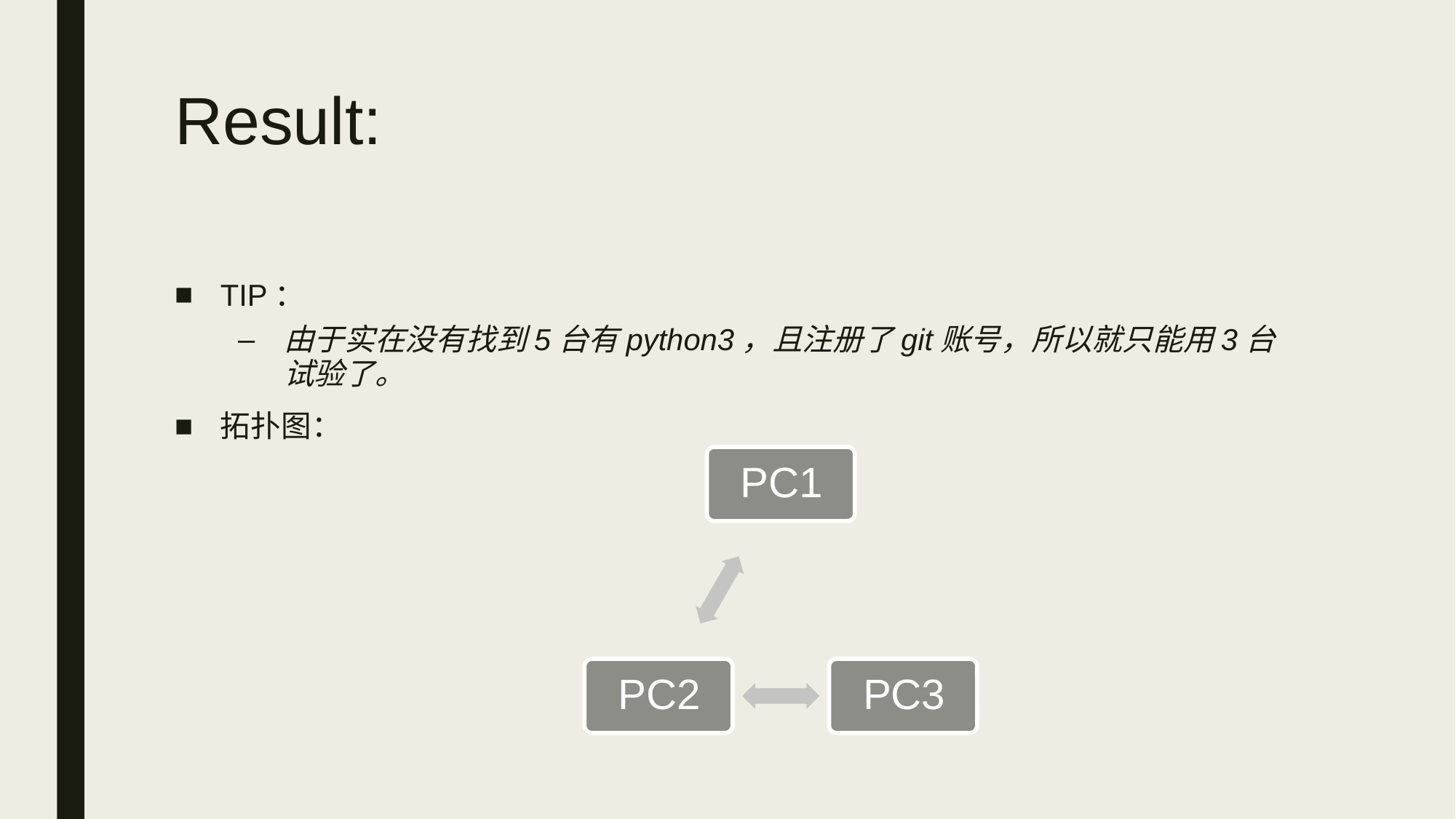

# Result:
TIP：
由于实在没有找到5台有python3，且注册了git账号，所以就只能用3台试验了。
拓扑图：
PC1

PC3

PC2